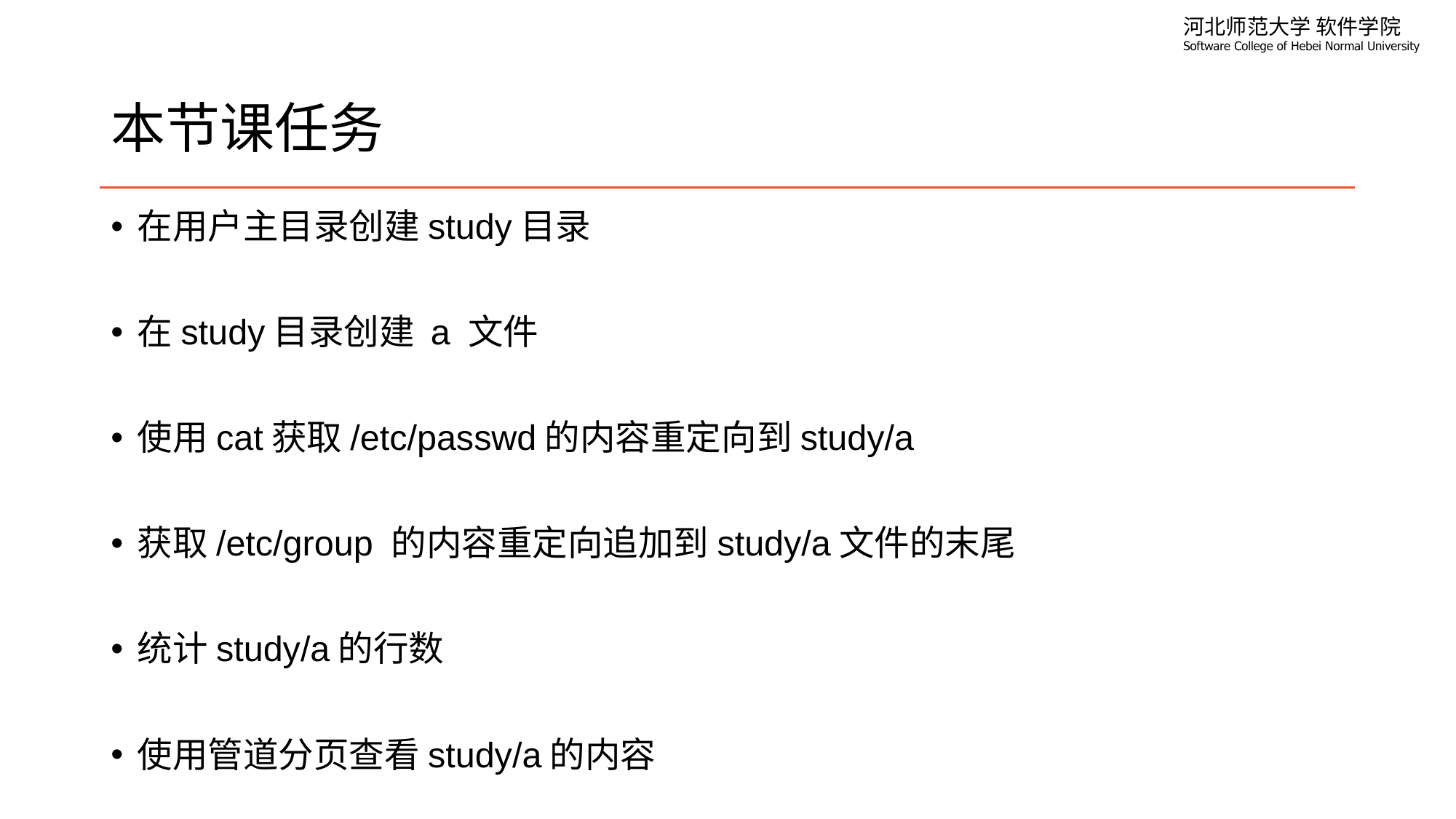

# 本节课任务
在用户主目录创建study目录

在study目录创建 a 文件

使用cat获取/etc/passwd的内容重定向到study/a

获取/etc/group 的内容重定向追加到study/a文件的末尾

统计study/a的行数

使用管道分页查看study/a的内容